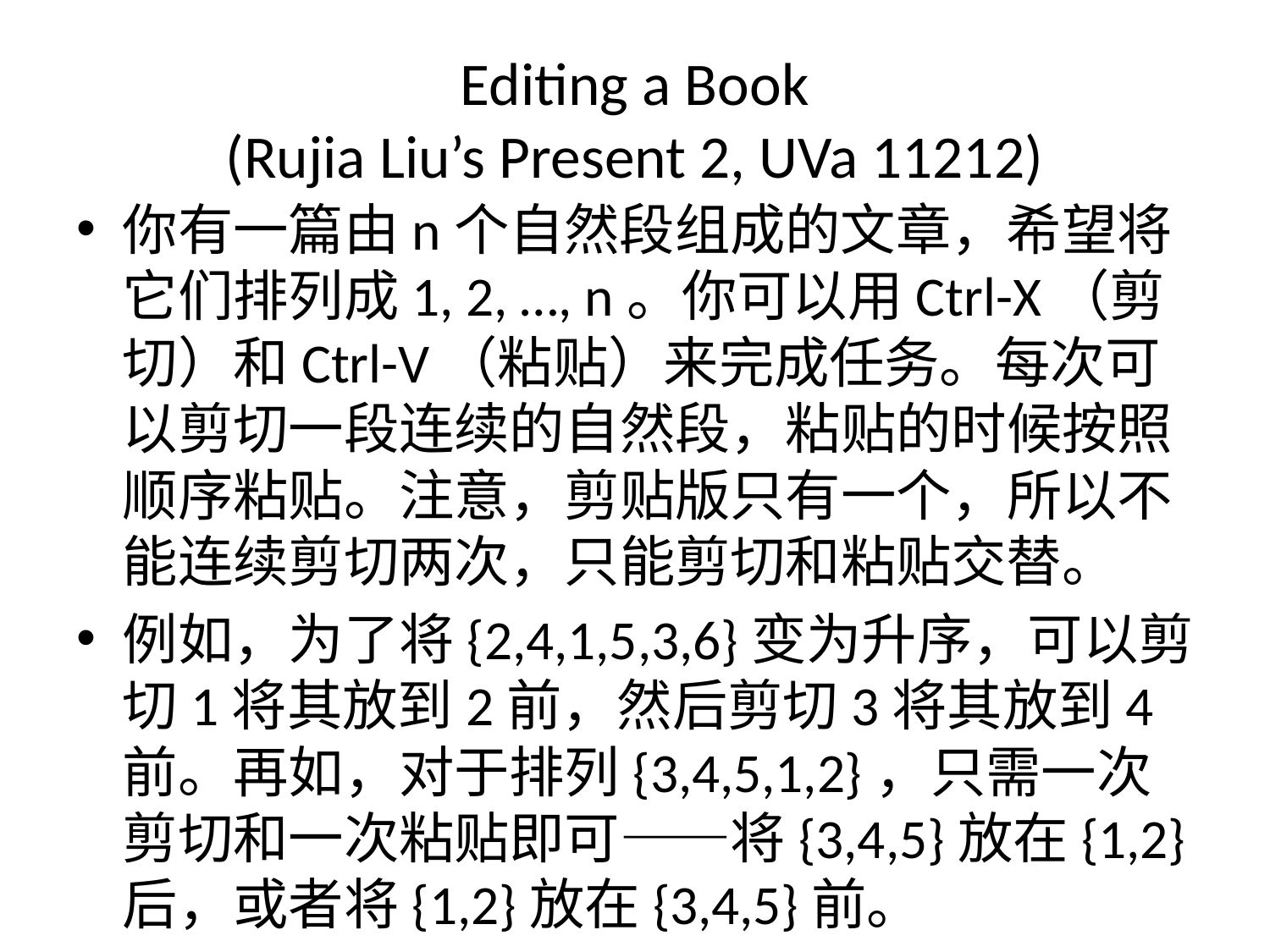

# Editing a Book (Rujia Liu’s Present 2, UVa 11212)
你有一篇由n个自然段组成的文章，希望将它们排列成1, 2, …, n。你可以用Ctrl-X（剪切）和Ctrl-V（粘贴）来完成任务。每次可以剪切一段连续的自然段，粘贴的时候按照顺序粘贴。注意，剪贴版只有一个，所以不能连续剪切两次，只能剪切和粘贴交替。
例如，为了将{2,4,1,5,3,6}变为升序，可以剪切1将其放到2前，然后剪切3将其放到4前。再如，对于排列{3,4,5,1,2}，只需一次剪切和一次粘贴即可——将{3,4,5}放在{1,2}后，或者将{1,2}放在{3,4,5}前。